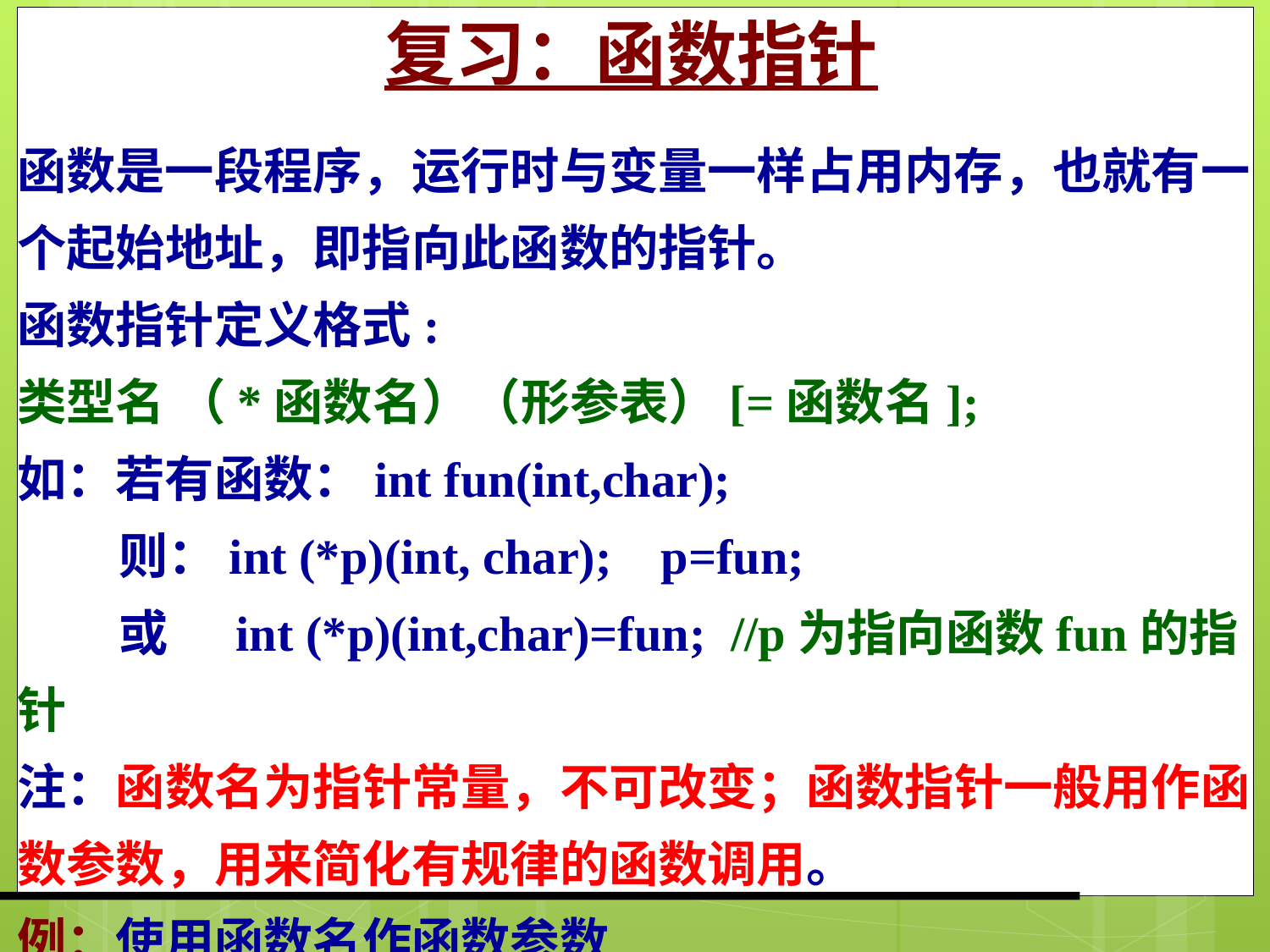

复习：函数指针
函数是一段程序，运行时与变量一样占用内存，也就有一个起始地址，即指向此函数的指针。
函数指针定义格式:
类型名 （*函数名）（形参表）[=函数名];
如：若有函数：int fun(int,char);
        则：int (*p)(int, char);    p=fun;
        或     int (*p)(int,char)=fun;  //p为指向函数fun的指针
注：函数名为指针常量，不可改变；函数指针一般用作函数参数，用来简化有规律的函数调用。
例：使用函数名作函数参数